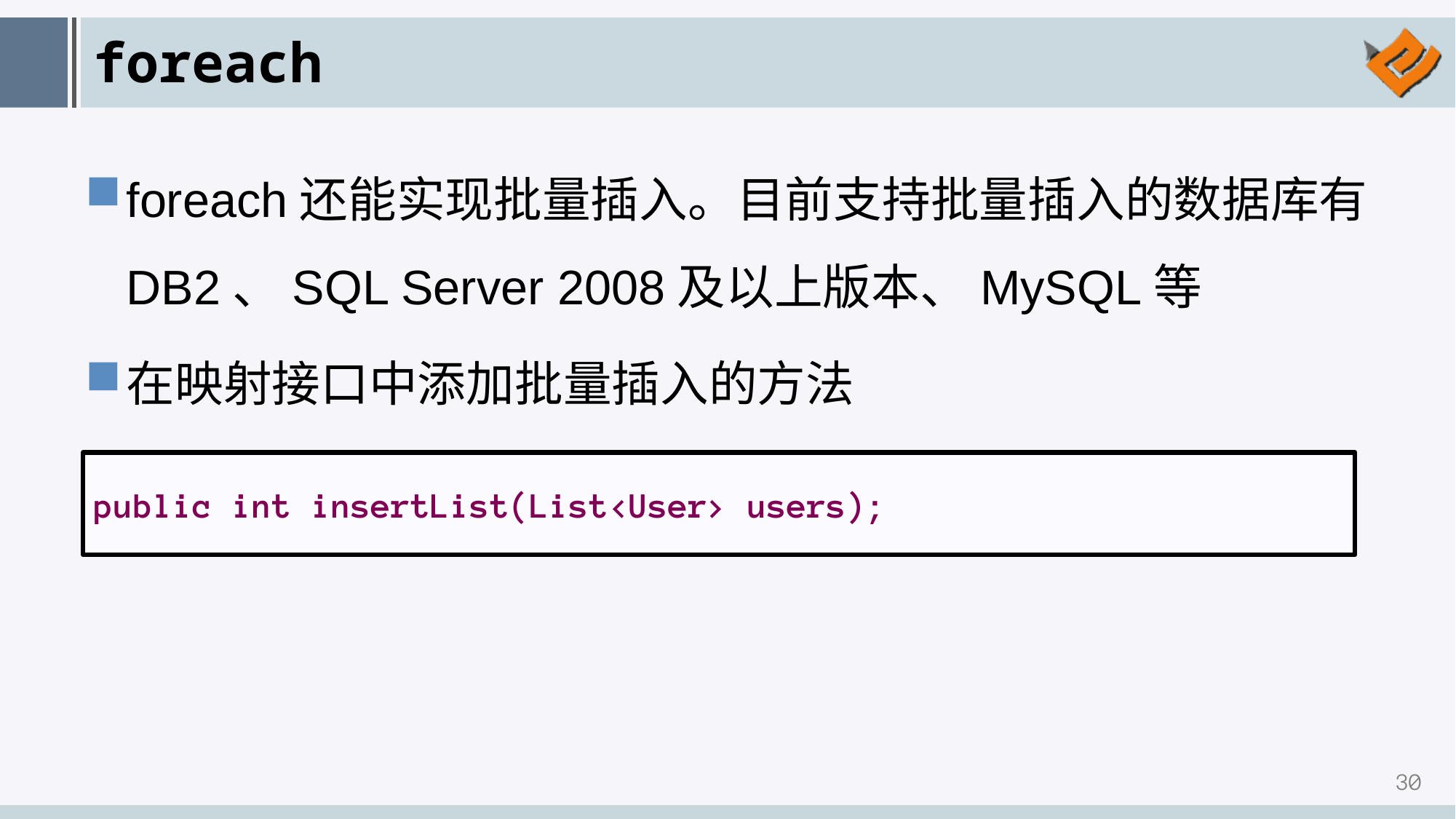

# foreach
foreach还能实现批量插入。目前支持批量插入的数据库有DB2、SQL Server 2008及以上版本、MySQL等
在映射接口中添加批量插入的方法
public int insertList(List<User> users);